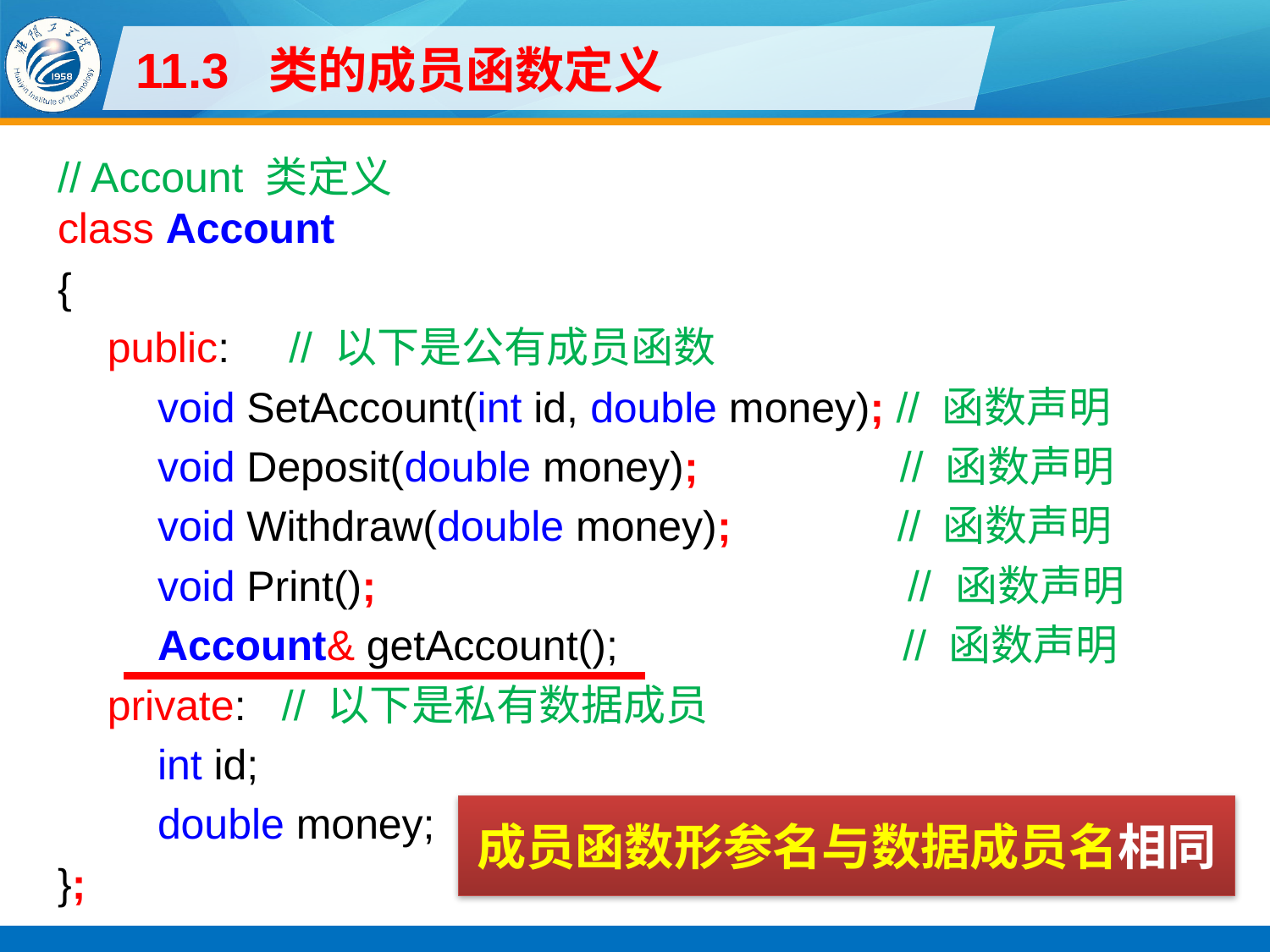

# 11.3  类的成员函数定义
// Account 类定义
class Account
{
public:     // 以下是公有成员函数
void SetAccount(int id, double money); // 函数声明
void Deposit(double money);                 // 函数声明
void Withdraw(double money);              // 函数声明
void Print();                                             // 函数声明
Account& getAccount();                        // 函数声明
private:   // 以下是私有数据成员
int id;
double money;
};

成员函数形参名与数据成员名相同